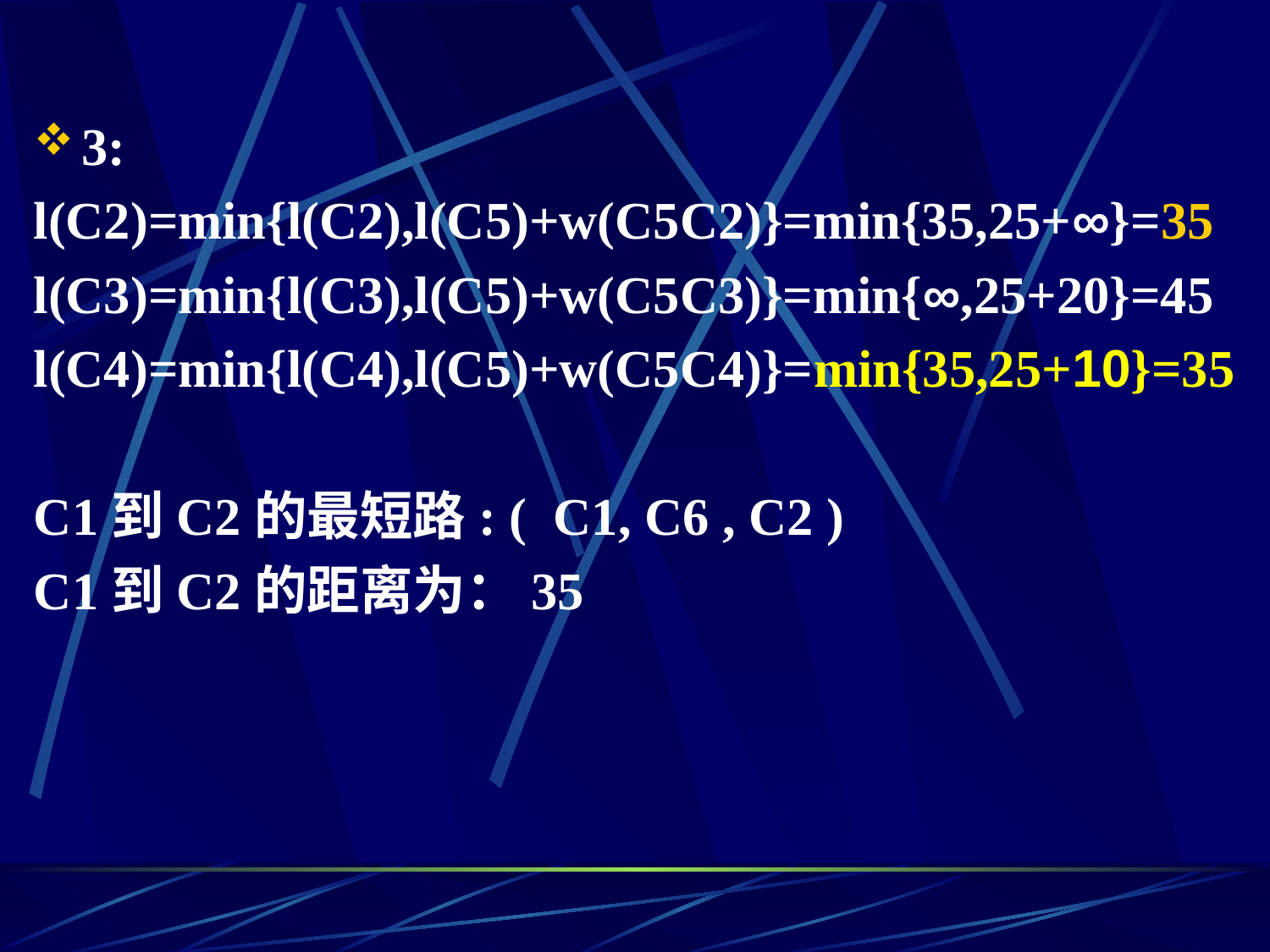

3:
l(C2)=min{l(C2),l(C5)+w(C5C2)}=min{35,25+∞}=35
l(C3)=min{l(C3),l(C5)+w(C5C3)}=min{∞,25+20}=45
l(C4)=min{l(C4),l(C5)+w(C5C4)}=min{35,25+10}=35

C1到C2的最短路: (  C1, C6 , C2 )
C1到C2的距离为：35